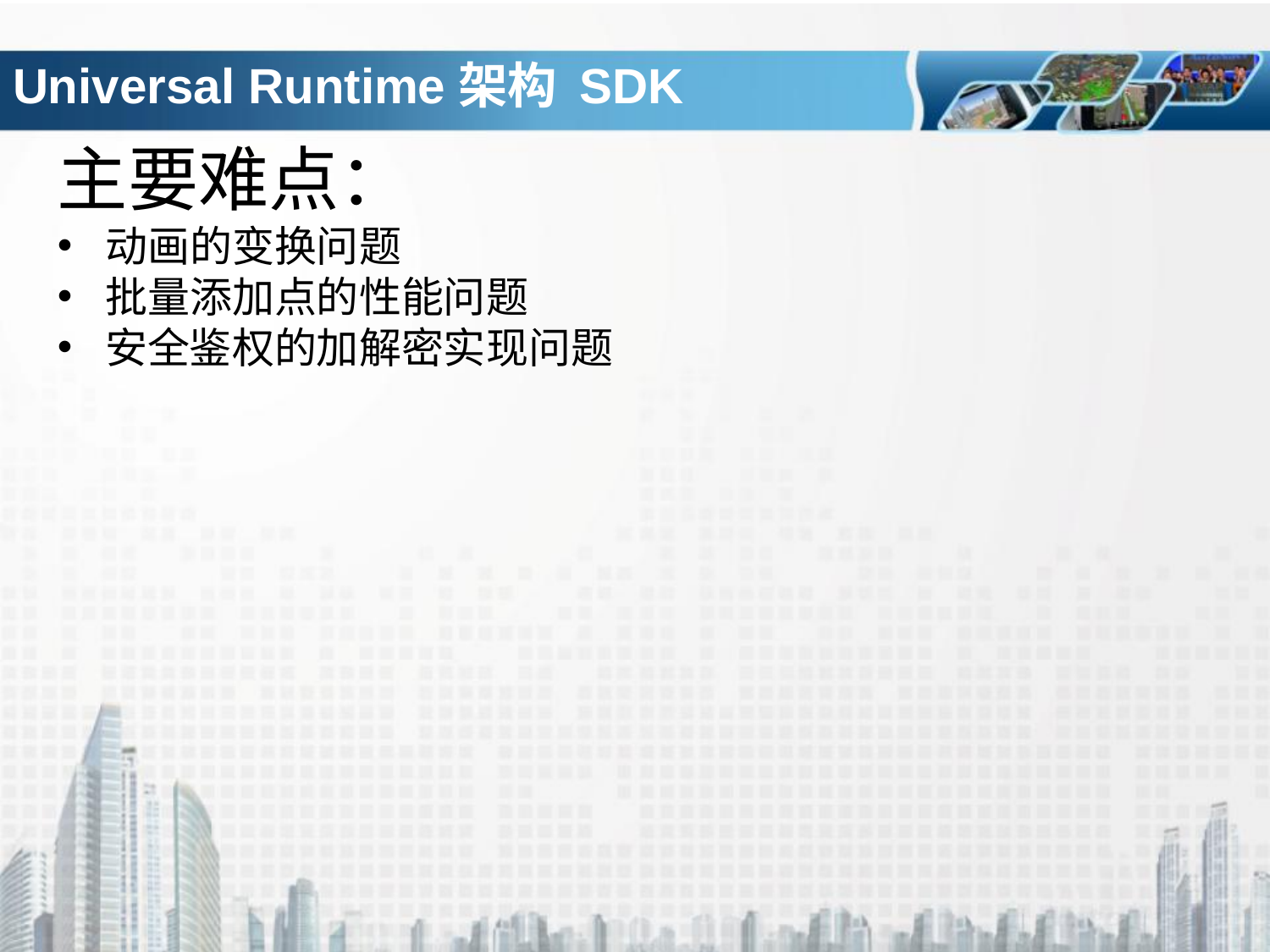

# Universal Runtime架构 SDK
主要难点：
动画的变换问题
批量添加点的性能问题
安全鉴权的加解密实现问题